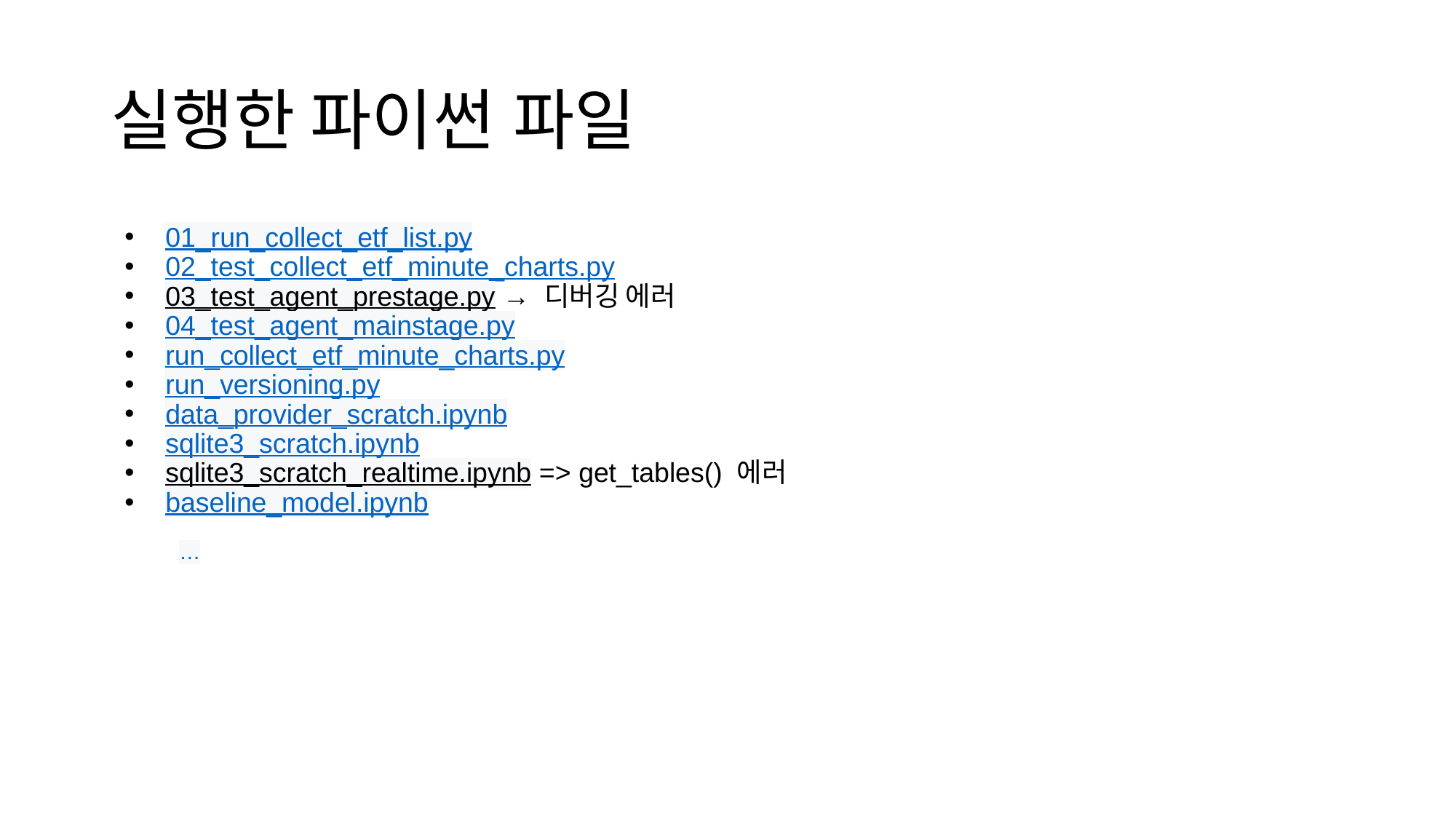

# 실행한 파이썬 파일
01_run_collect_etf_list.py
02_test_collect_etf_minute_charts.py
03_test_agent_prestage.py → 디버깅 에러
04_test_agent_mainstage.py
run_collect_etf_minute_charts.py
run_versioning.py
data_provider_scratch.ipynb
sqlite3_scratch.ipynb
sqlite3_scratch_realtime.ipynb => get_tables() 에러
baseline_model.ipynb

…